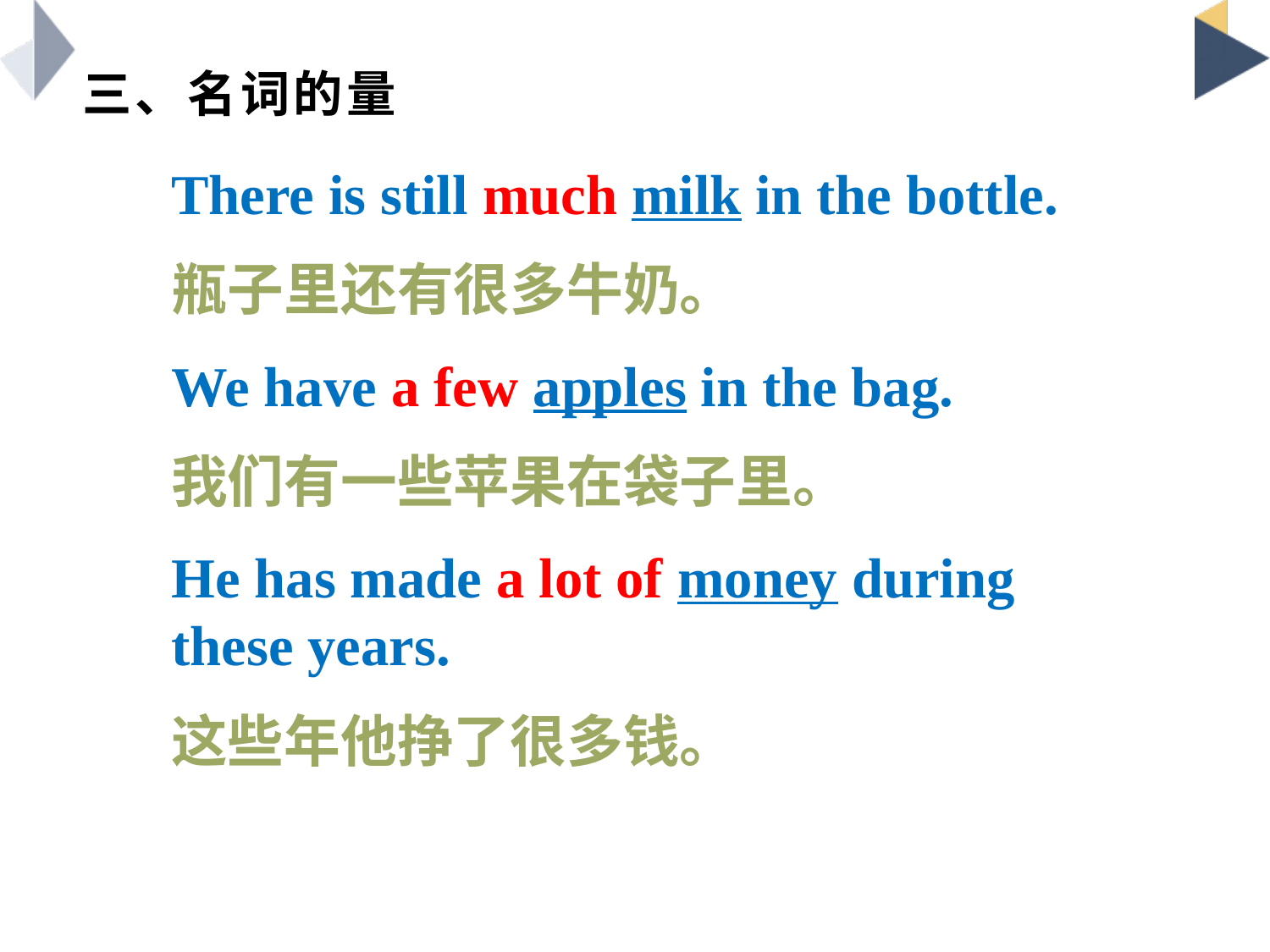

# 三、名词的量
There is still much milk in the bottle.
瓶子里还有很多牛奶。
We have a few apples in the bag.
我们有一些苹果在袋子里。
He has made a lot of money during these years.
这些年他挣了很多钱。